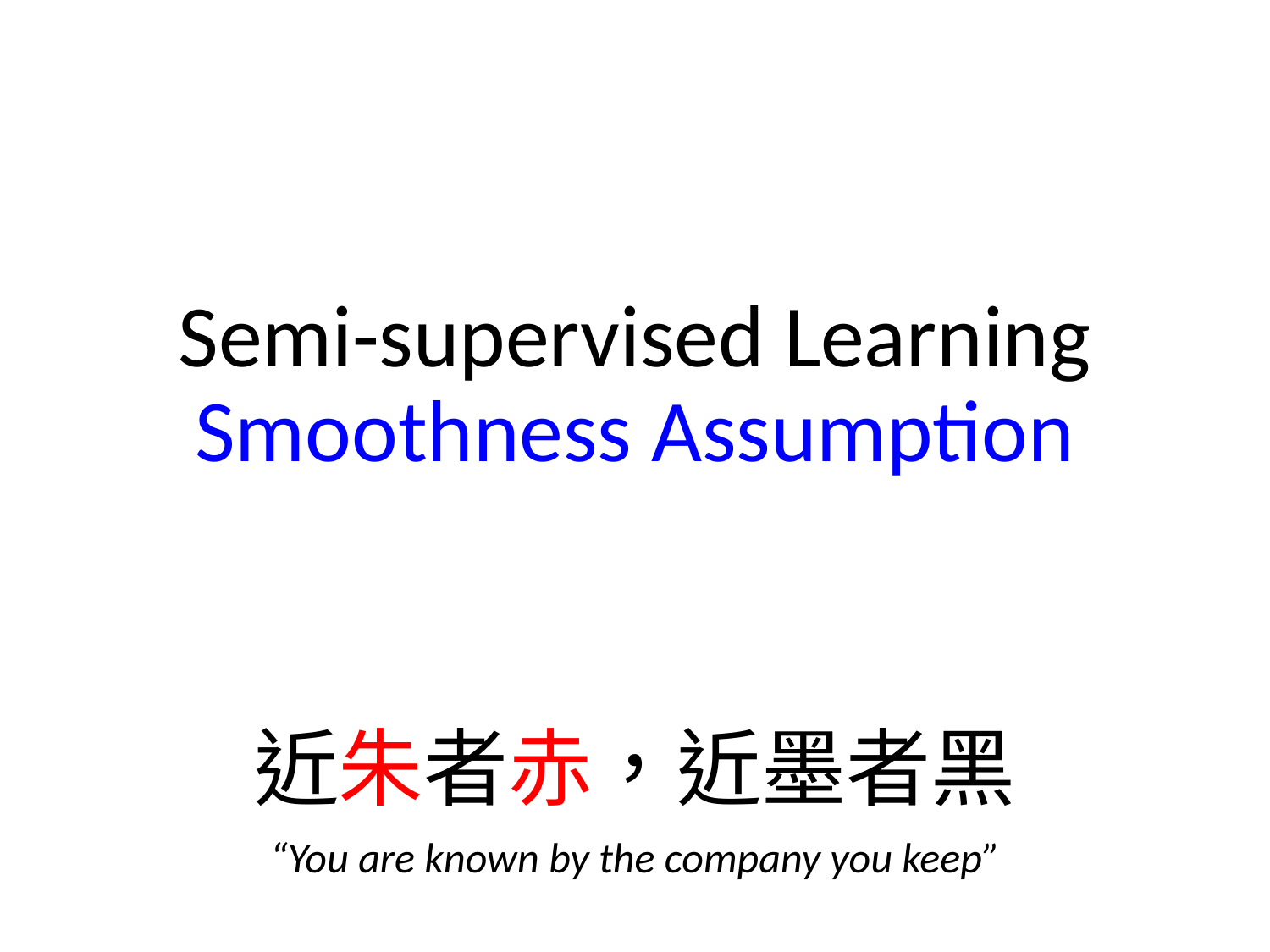

# Semi-supervised Learning Smoothness Assumption
近朱者赤，近墨者黑
“You are known by the company you keep”